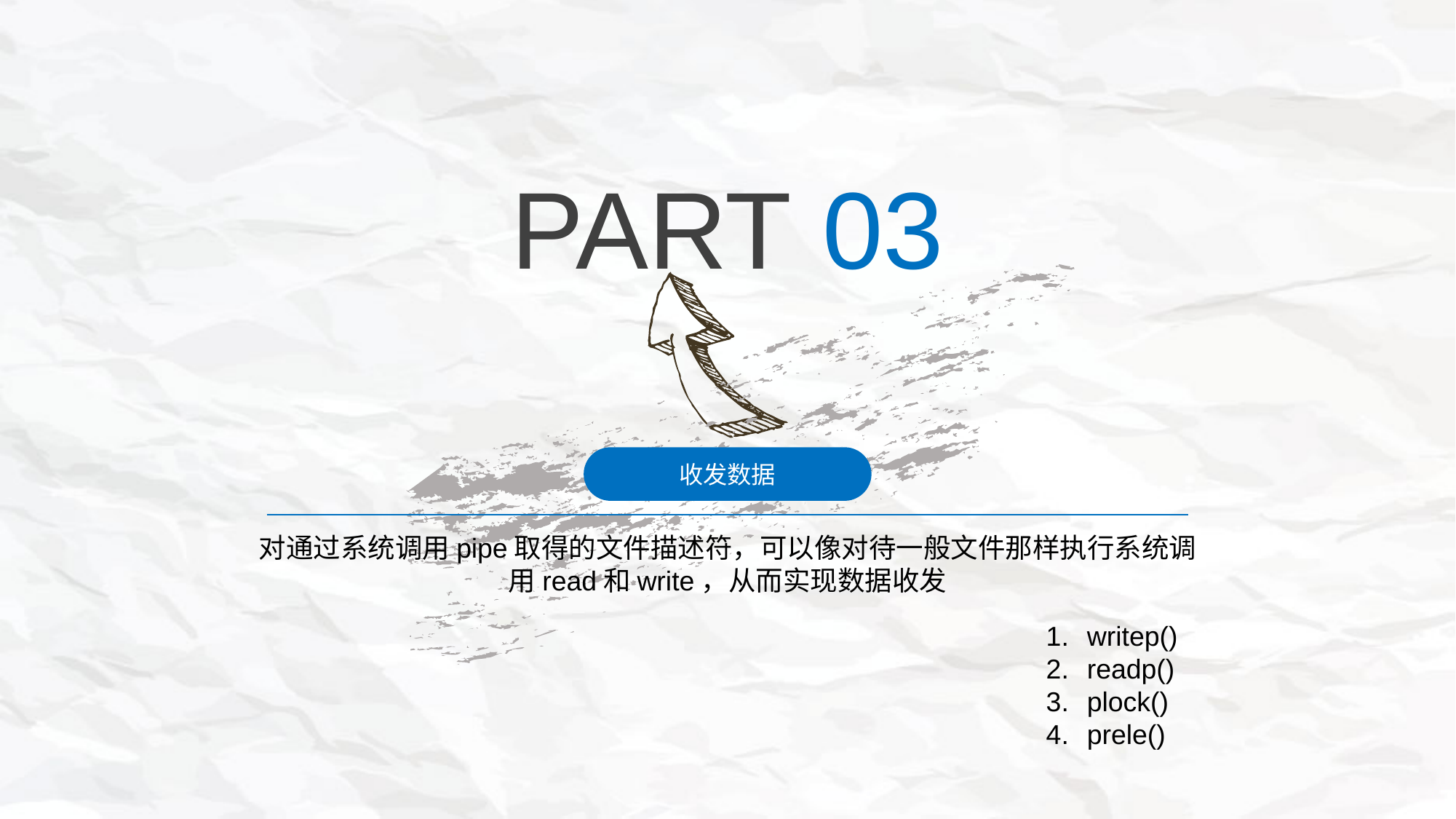

PART 03

收发数据
对通过系统调用pipe取得的文件描述符，可以像对待一般文件那样执行系统调用read和write，从而实现数据收发
writep()
readp()
plock()
prele()